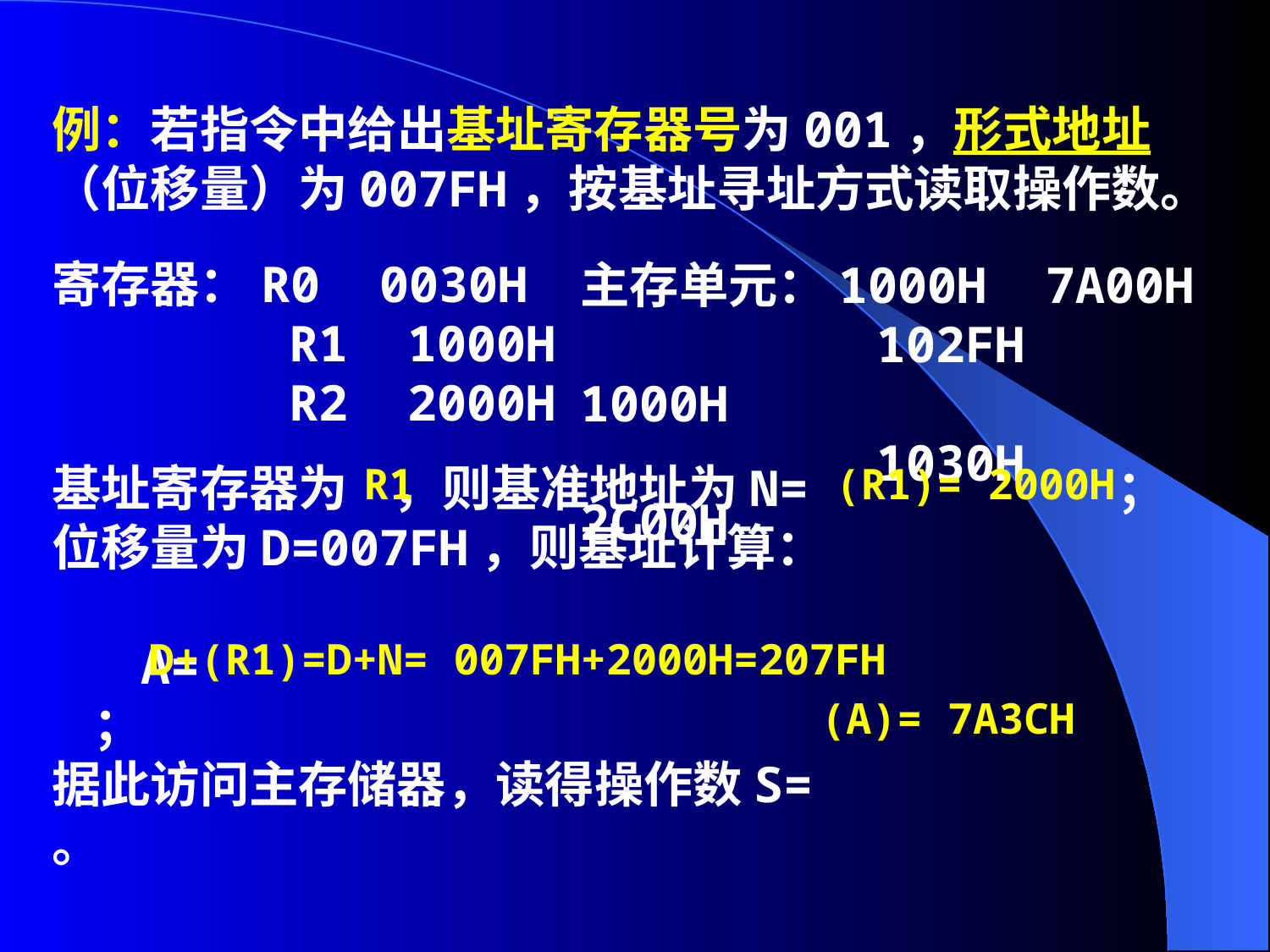

例：若指令中给出基址寄存器号为001，形式地址（位移量）为007FH，按基址寻址方式读取操作数。
寄存器：R0  0030H
        R1  1000H
        R2  2000H
主存单元：1000H  7A00H
          102FH  1000H
          1030H  2C00H
R1
(R1)= 2000H
基址寄存器为    ，则基准地址为N=          ；
位移量为D=007FH，则基址计算：

   A=                                   ；
据此访问主存储器，读得操作数S=             。
D+(R1)=D+N= 007FH+2000H=207FH
 (A)= 7A3CH